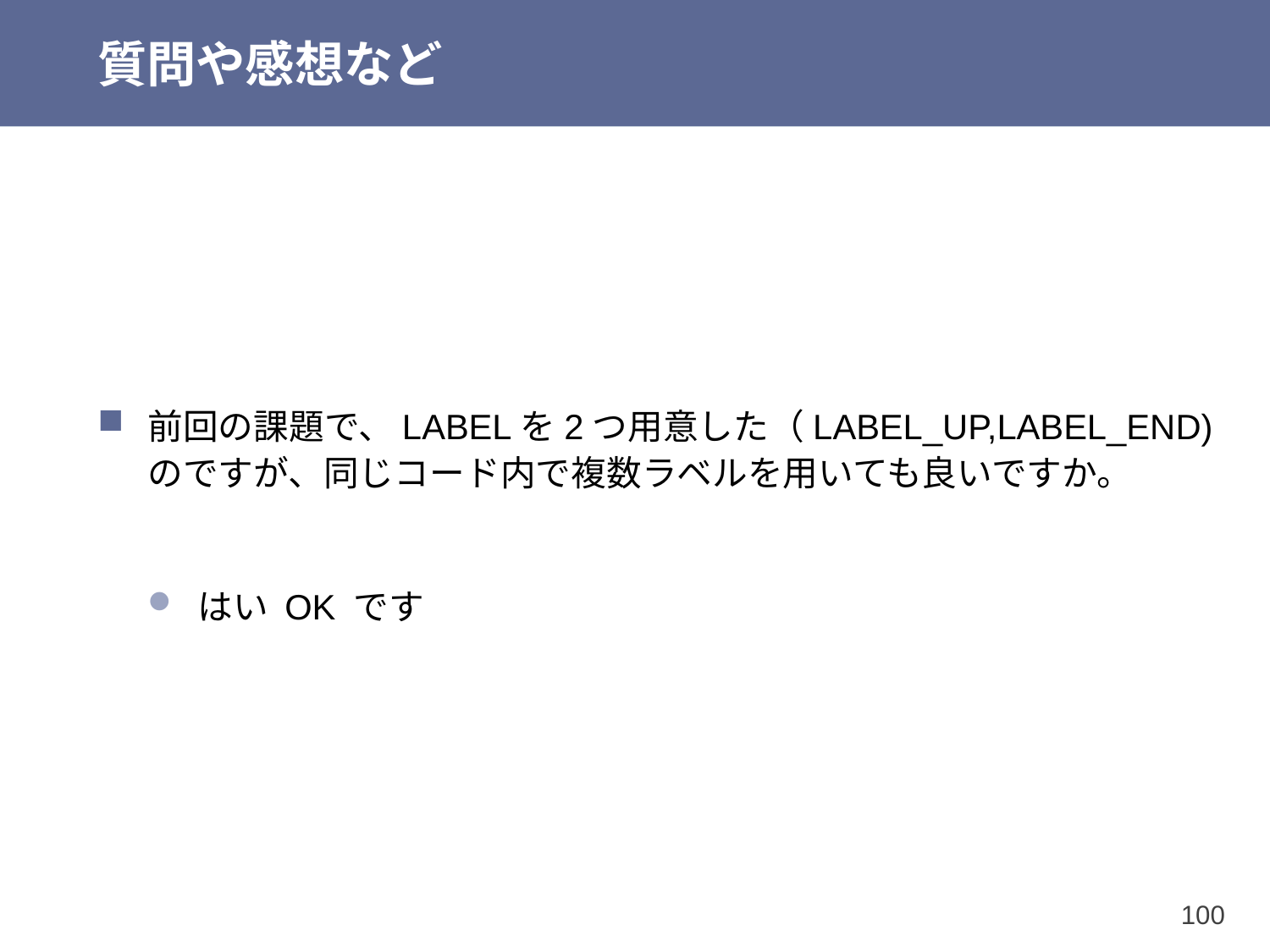

# 質問や感想など
前回の課題で、LABELを2つ用意した（LABEL_UP,LABEL_END)のですが、同じコード内で複数ラベルを用いても良いですか。

はい OK です